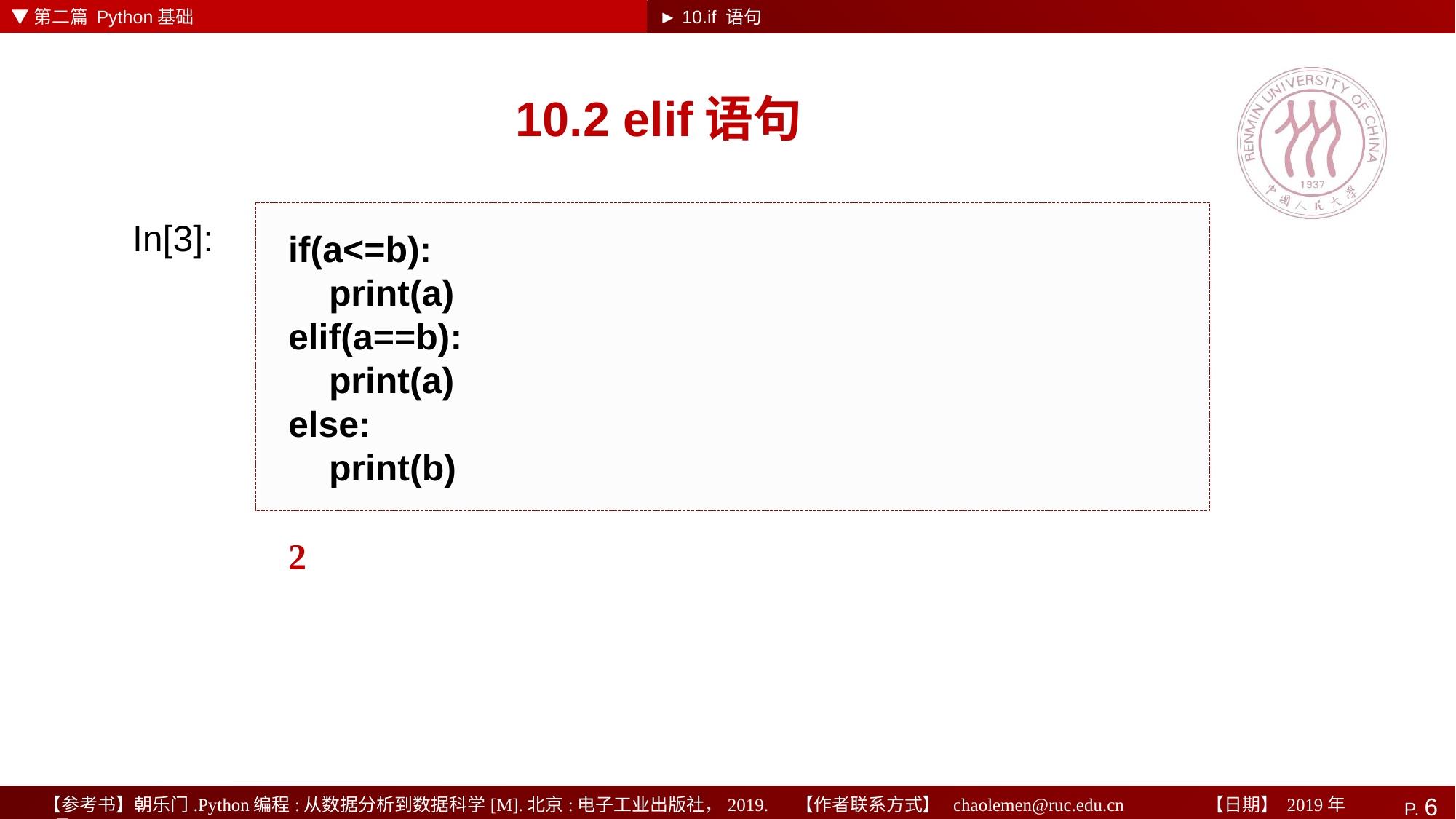

▼第二篇 Python基础
► 10.if 语句
# 10.2 elif语句
if(a<=b):
    print(a)
elif(a==b):
    print(a)
else:
    print(b)
In[3]:
2